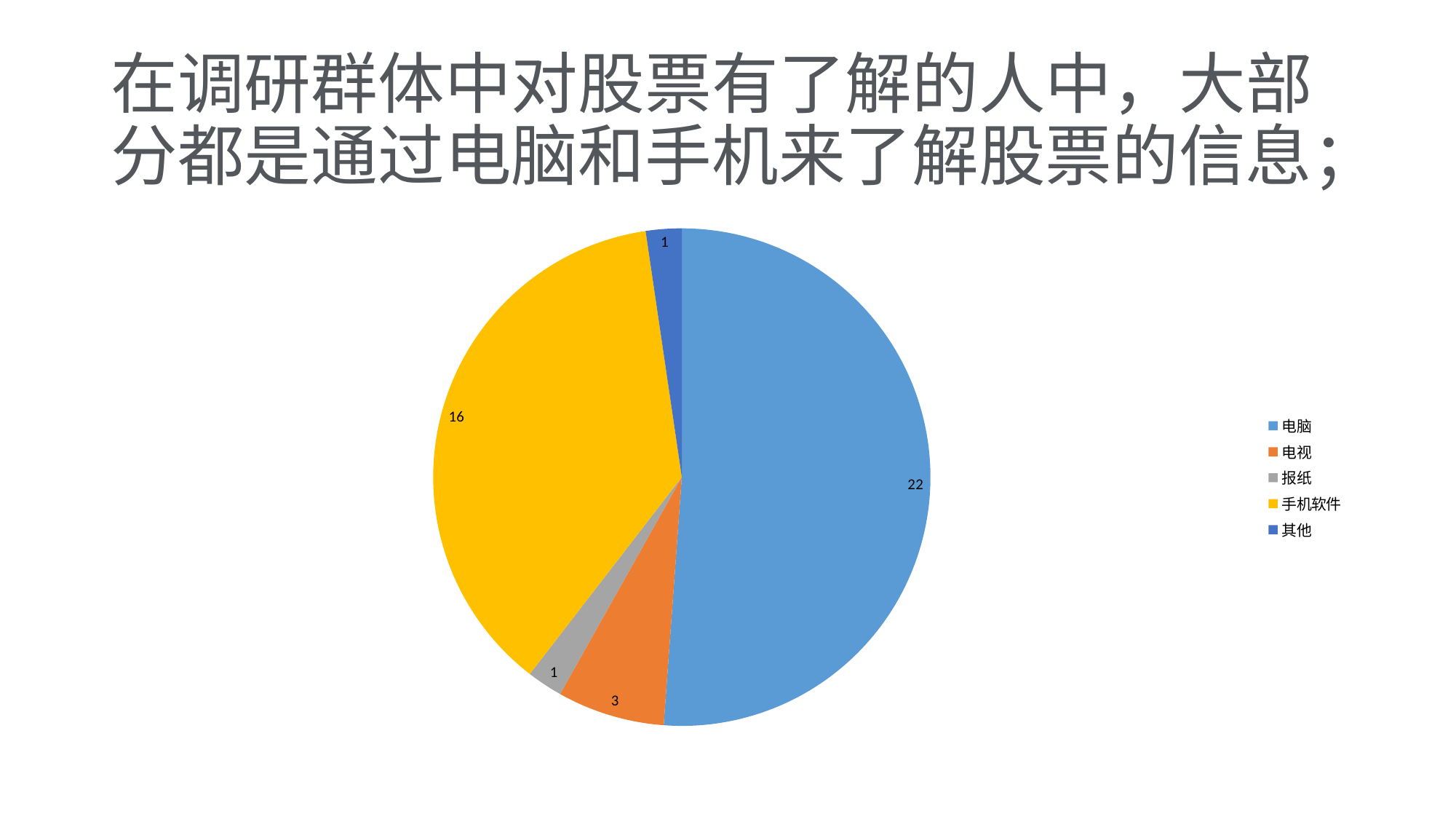

# 在调研群体中对股票有了解的人中，大部分都是通过电脑和手机来了解股票的信息；

### Chart

| Category |  |
|---|---|
| 电脑 | 22.0 |
| 电视 | 3.0 |
| 报纸 | 1.0 |
| 手机软件 | 16.0 |
| 其他 | 1.0 |